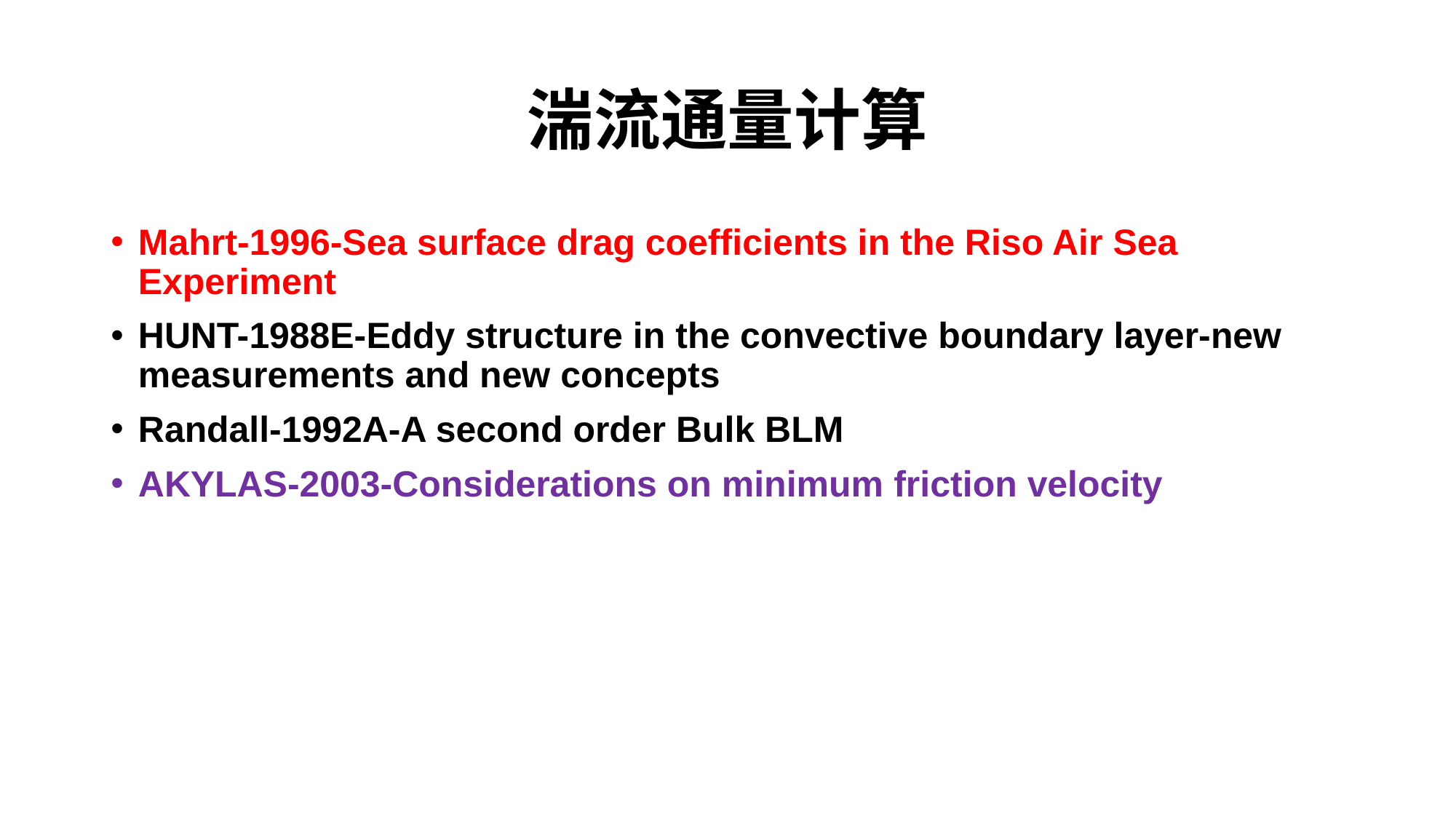

# 湍流通量计算
Mahrt-1996-Sea surface drag coefficients in the Riso Air Sea Experiment
HUNT-1988E-Eddy structure in the convective boundary layer-new measurements and new concepts
Randall-1992A-A second order Bulk BLM
AKYLAS-2003-Considerations on minimum friction velocity